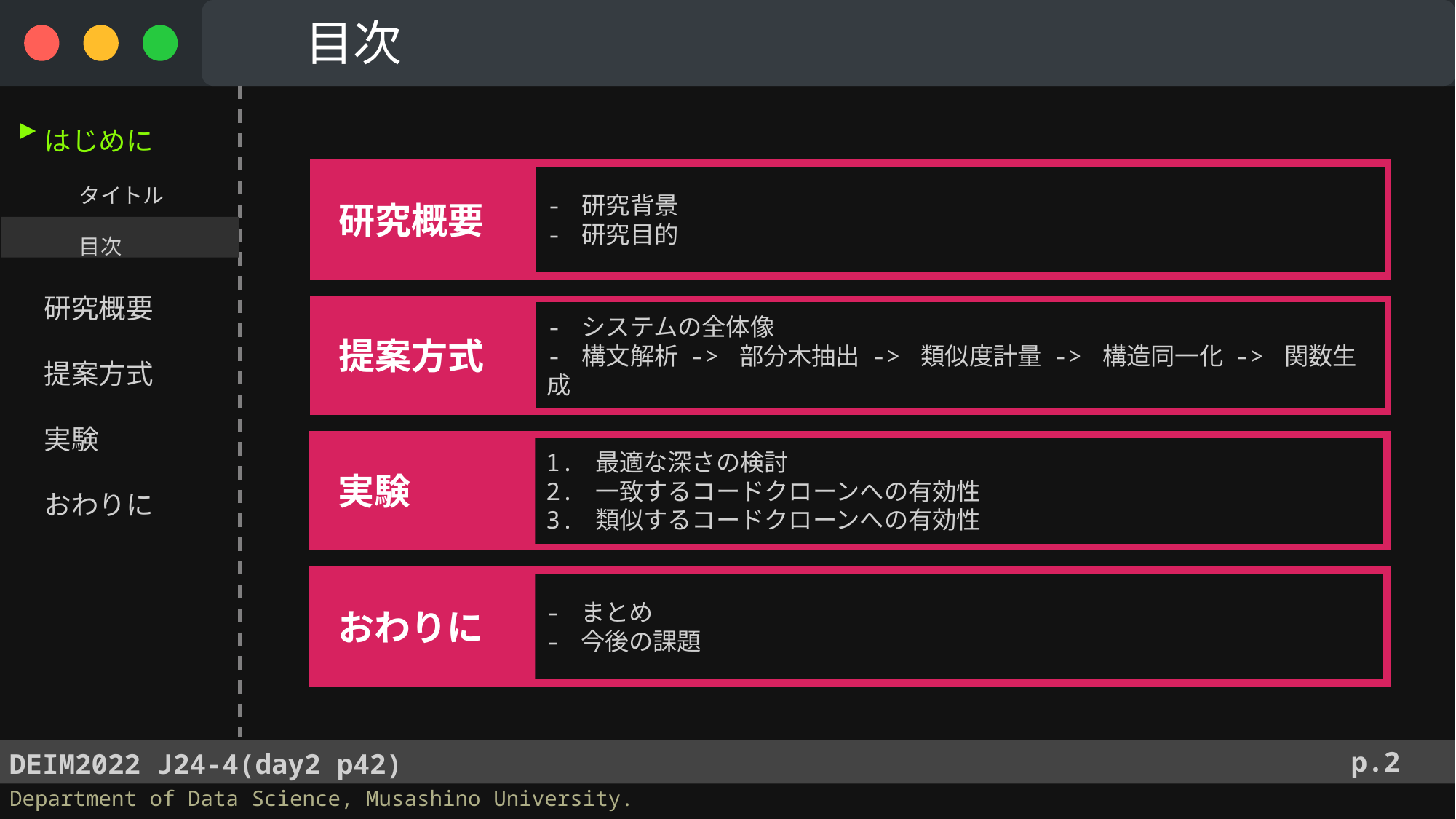

目次
　 はじめに
　　　 タイトル
　　　 目次
　 研究概要
　 提案方式
　 実験
　 おわりに

▶︎
- 研究背景
- 研究目的
 研究概要

- システムの全体像
- 構文解析 -> 部分木抽出 -> 類似度計量 -> 構造同一化 -> 関数生成
 提案方式

1. 最適な深さの検討
2. 一致するコードクローンへの有効性
3. 類似するコードクローンへの有効性
 実験

- まとめ
- 今後の課題
 おわりに

p.2